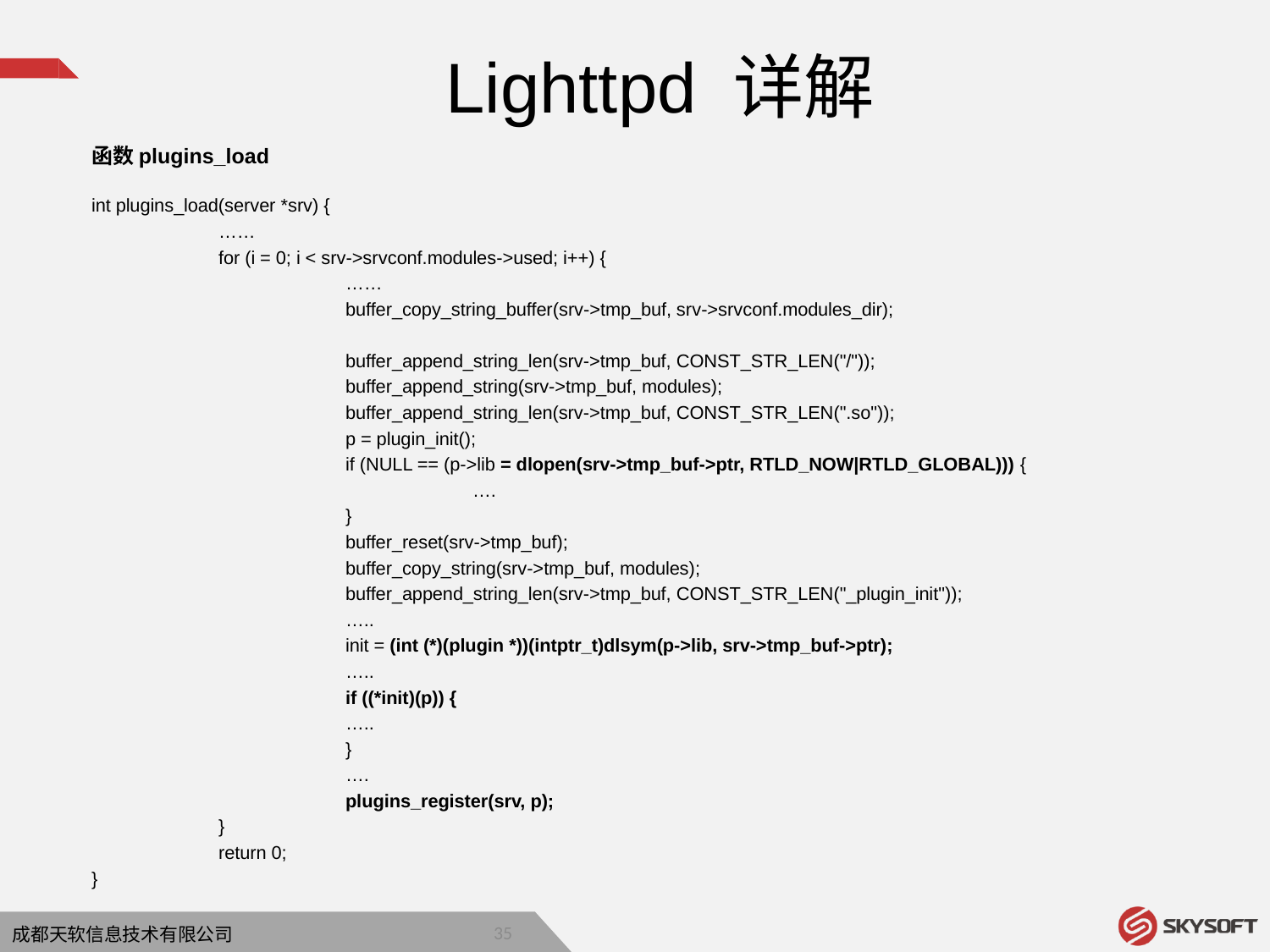

Lighttpd 详解

函数plugins_load

int plugins_load(server *srv) {
	……
	for (i = 0; i < srv->srvconf.modules->used; i++) {
		……
		buffer_copy_string_buffer(srv->tmp_buf, srv->srvconf.modules_dir);

		buffer_append_string_len(srv->tmp_buf, CONST_STR_LEN("/"));
		buffer_append_string(srv->tmp_buf, modules);
		buffer_append_string_len(srv->tmp_buf, CONST_STR_LEN(".so"));
		p = plugin_init();
		if (NULL == (p->lib = dlopen(srv->tmp_buf->ptr, RTLD_NOW|RTLD_GLOBAL))) {
			….
		}
		buffer_reset(srv->tmp_buf);
		buffer_copy_string(srv->tmp_buf, modules);
		buffer_append_string_len(srv->tmp_buf, CONST_STR_LEN("_plugin_init"));
		…..
		init = (int (*)(plugin *))(intptr_t)dlsym(p->lib, srv->tmp_buf->ptr);
		…..
		if ((*init)(p)) {
		…..
		}
		….
		plugins_register(srv, p);
	}
	return 0;
}
35